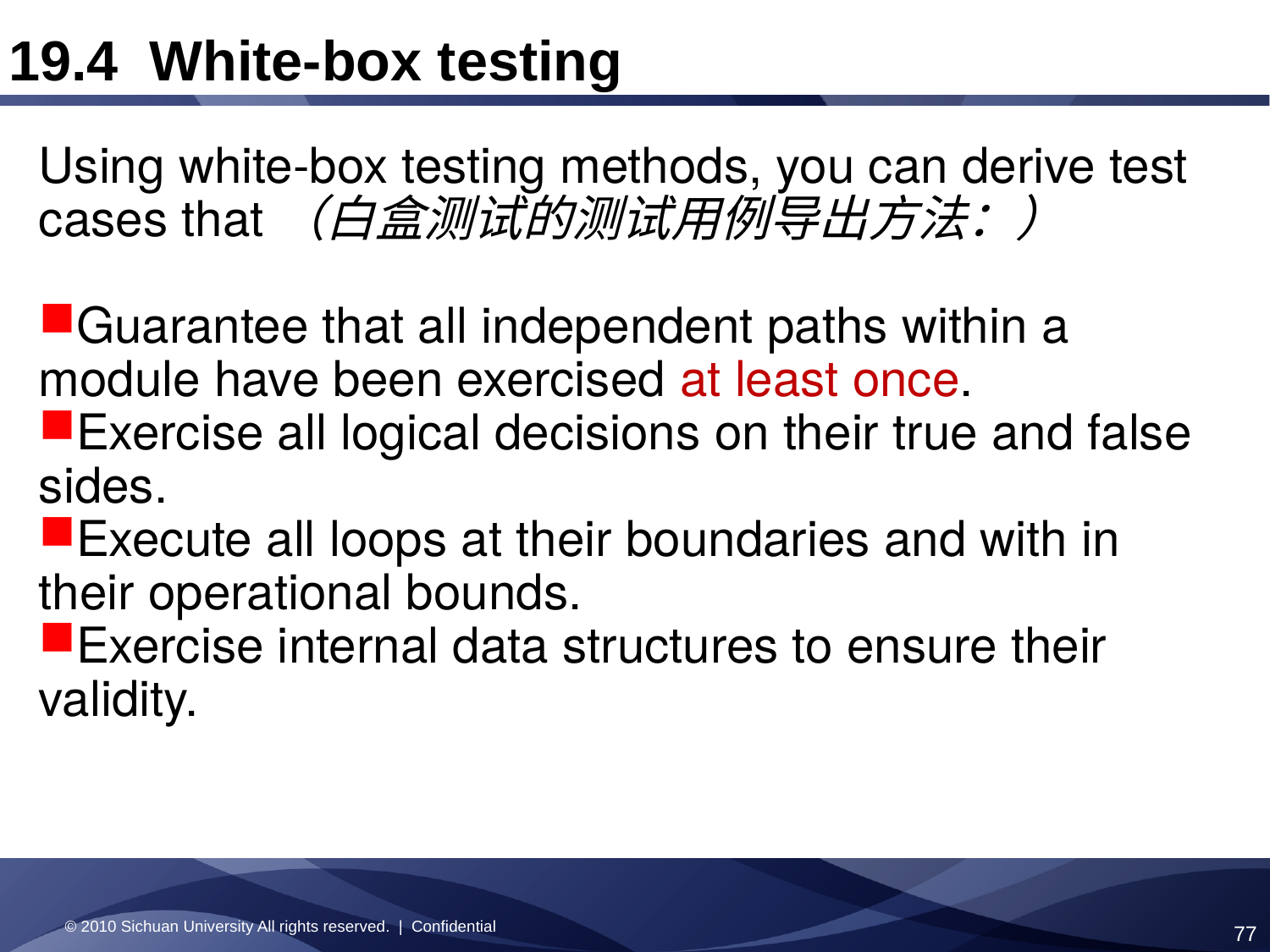

19.4  White-box testing
Using white-box testing methods, you can derive test cases that（白盒测试的测试用例导出方法：）

Guarantee that all independent paths within a module have been exercised at least once.
Exercise all logical decisions on their true and false sides.
Execute all loops at their boundaries and with in their operational bounds.
Exercise internal data structures to ensure their validity.

© 2010 Sichuan University All rights reserved.  |  Confidential
77